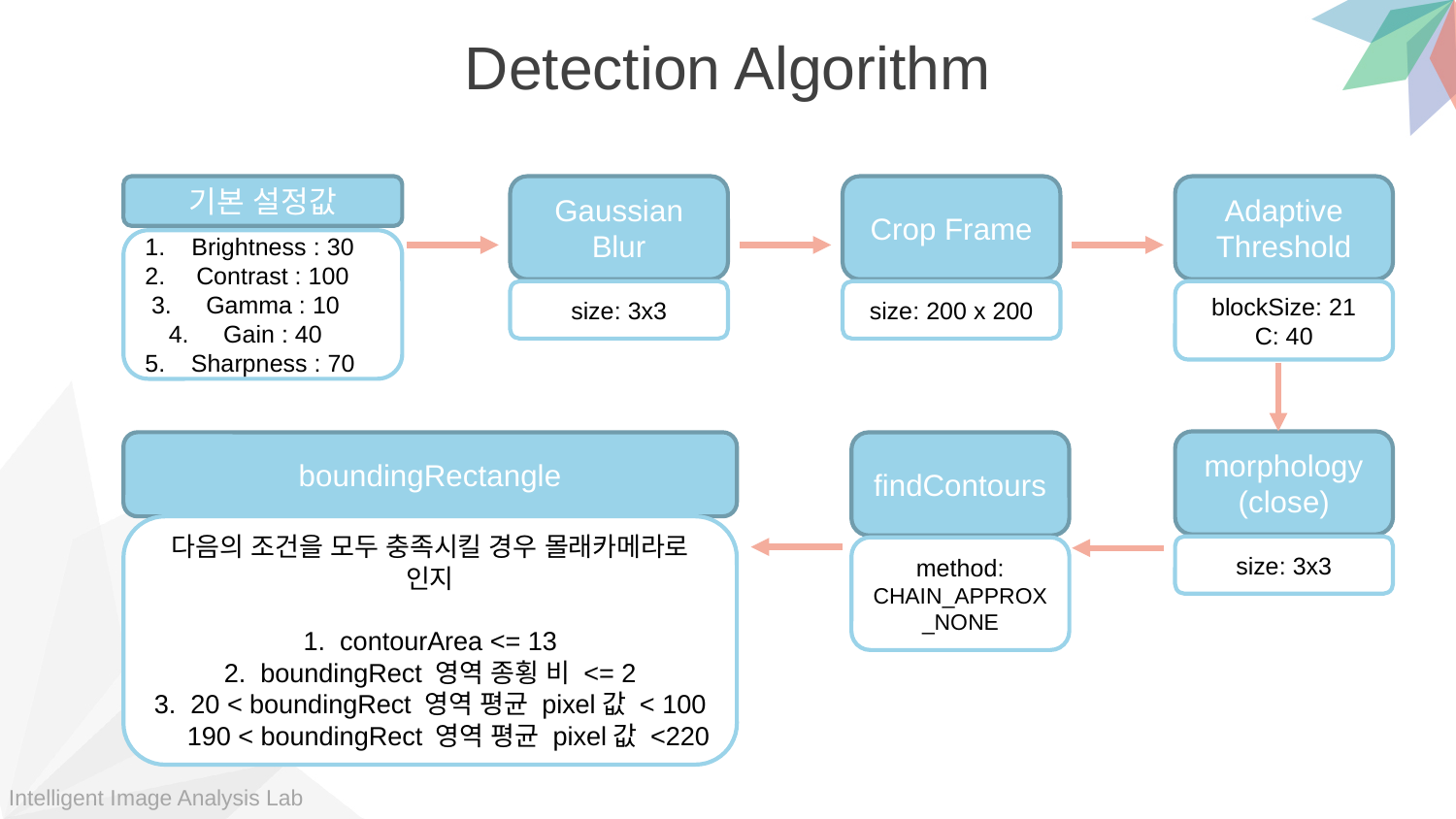

Detection Algorithm
기본 설정값
Brightness : 30
Contrast : 100
Gamma : 10
Gain : 40
Sharpness : 70
Gaussian Blur
size: 3x3
Crop Frame
size: 200 x 200
Adaptive Threshold
blockSize: 21
C: 40
morphology
(close)
size: 3x3
boundingRectangle
다음의 조건을 모두 충족시킬 경우 몰래카메라로 인지

contourArea <= 13
boundingRect 영역 종횡 비 <= 2
20 < boundingRect 영역 평균 pixel값 < 100
190 < boundingRect 영역 평균 pixel값 <220
findContours
method: CHAIN_APPROX_NONE